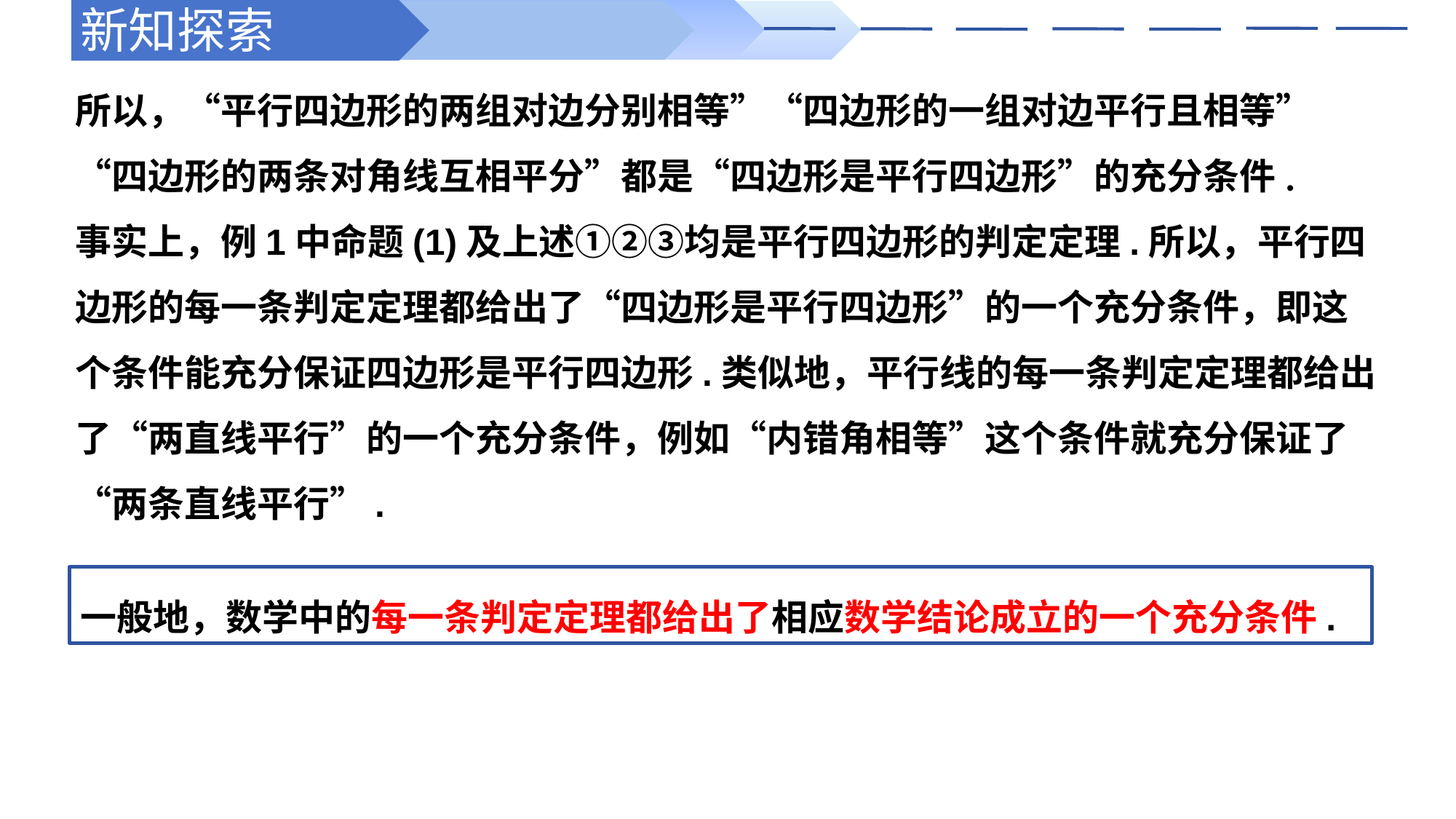

新知探索

所以，“平行四边形的两组对边分别相等”“四边形的一组对边平行且相等”“四边形的两条对角线互相平分”都是“四边形是平行四边形”的充分条件.
事实上，例1中命题(1)及上述①②③均是平行四边形的判定定理.所以，平行四边形的每一条判定定理都给出了“四边形是平行四边形”的一个充分条件，即这个条件能充分保证四边形是平行四边形.类似地，平行线的每一条判定定理都给出了“两直线平行”的一个充分条件，例如“内错角相等”这个条件就充分保证了“两条直线平行”.

一般地，数学中的每一条判定定理都给出了相应数学结论成立的一个充分条件.